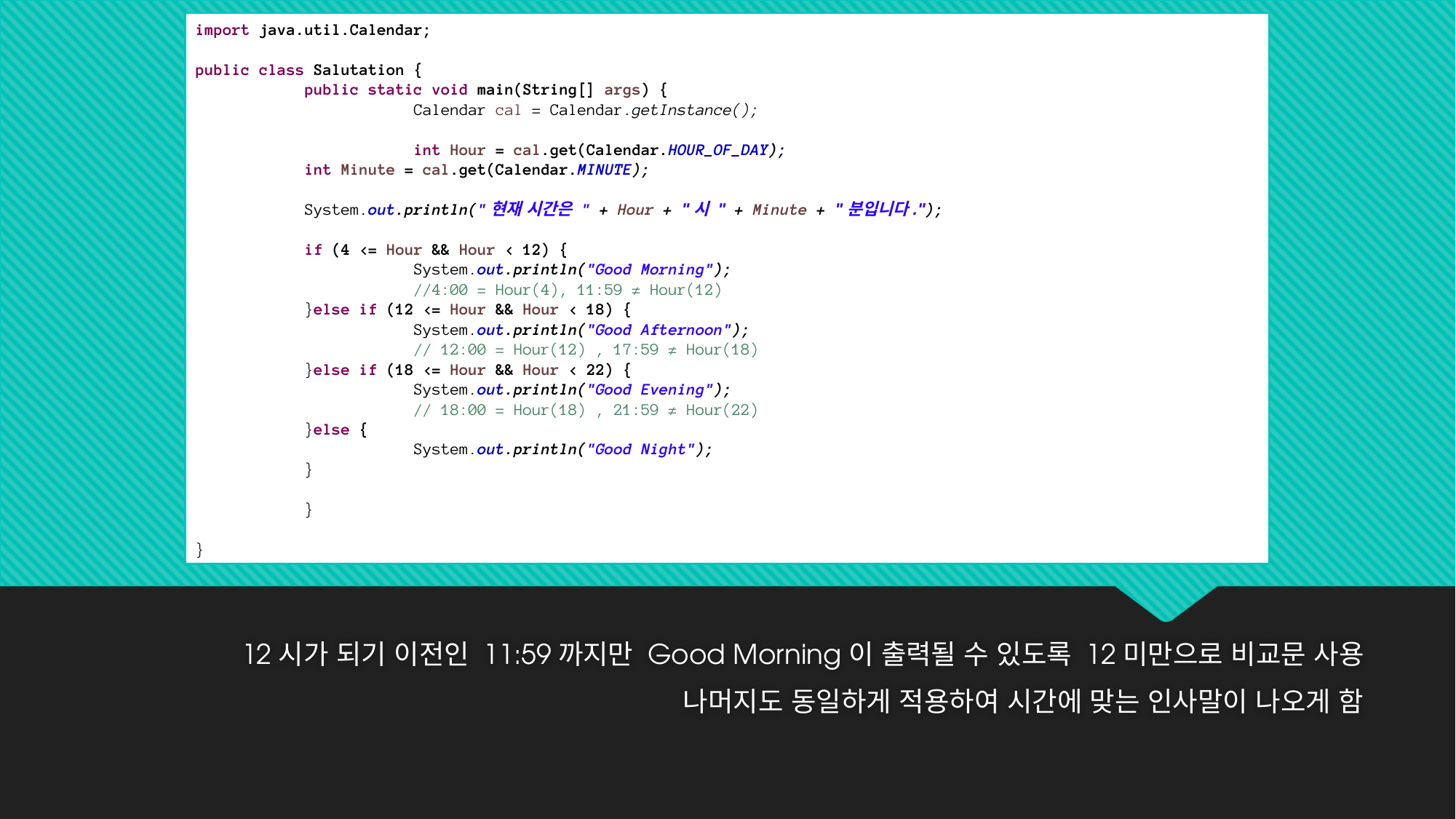

import java.util.Calendar;

public class Salutation {
	public static void main(String[] args) {
		Calendar cal = Calendar.getInstance();

		int Hour = cal.get(Calendar.HOUR_OF_DAY);
        	int Minute = cal.get(Calendar.MINUTE);

        	System.out.println("현재 시간은 " + Hour + "시 " + Minute + "분입니다.");

        	if (4 <= Hour && Hour < 12) {
            	System.out.println("Good Morning");
            	//4:00 = Hour(4), 11:59 ≠ Hour(12)
        	}else if (12 <= Hour && Hour < 18) {
            	System.out.println("Good Afternoon");
            	// 12:00 = Hour(12) , 17:59 ≠ Hour(18)
        	}else if (18 <= Hour && Hour < 22) {
            	System.out.println("Good Evening");
            	// 18:00 = Hour(18) , 21:59 ≠ Hour(22)
        	}else {
        		System.out.println("Good Night");
        	}

	}

}
12시가 되기 이전인 11:59까지만 Good Morning이 출력될 수 있도록 12미만으로 비교문 사용
나머지도 동일하게 적용하여 시간에 맞는 인사말이 나오게 함